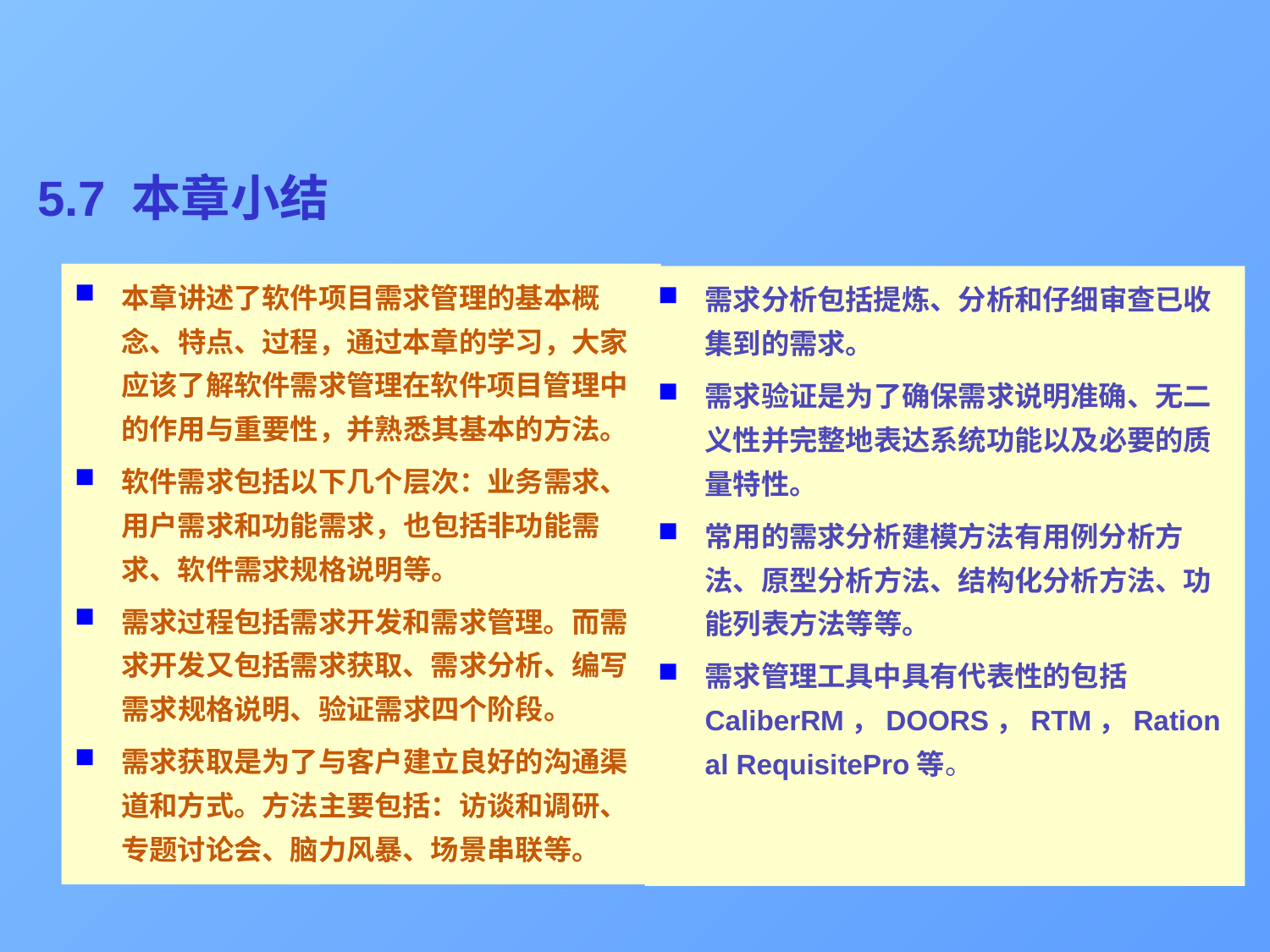

# 5.7 本章小结
本章讲述了软件项目需求管理的基本概念、特点、过程，通过本章的学习，大家应该了解软件需求管理在软件项目管理中的作用与重要性，并熟悉其基本的方法。
软件需求包括以下几个层次：业务需求、用户需求和功能需求，也包括非功能需求、软件需求规格说明等。
需求过程包括需求开发和需求管理。而需求开发又包括需求获取、需求分析、编写需求规格说明、验证需求四个阶段。
需求获取是为了与客户建立良好的沟通渠道和方式。方法主要包括：访谈和调研、专题讨论会、脑力风暴、场景串联等。
需求分析包括提炼、分析和仔细审查已收集到的需求。
需求验证是为了确保需求说明准确、无二义性并完整地表达系统功能以及必要的质量特性。
常用的需求分析建模方法有用例分析方法、原型分析方法、结构化分析方法、功能列表方法等等。
需求管理工具中具有代表性的包括CaliberRM，DOORS，RTM，Rational RequisitePro等。